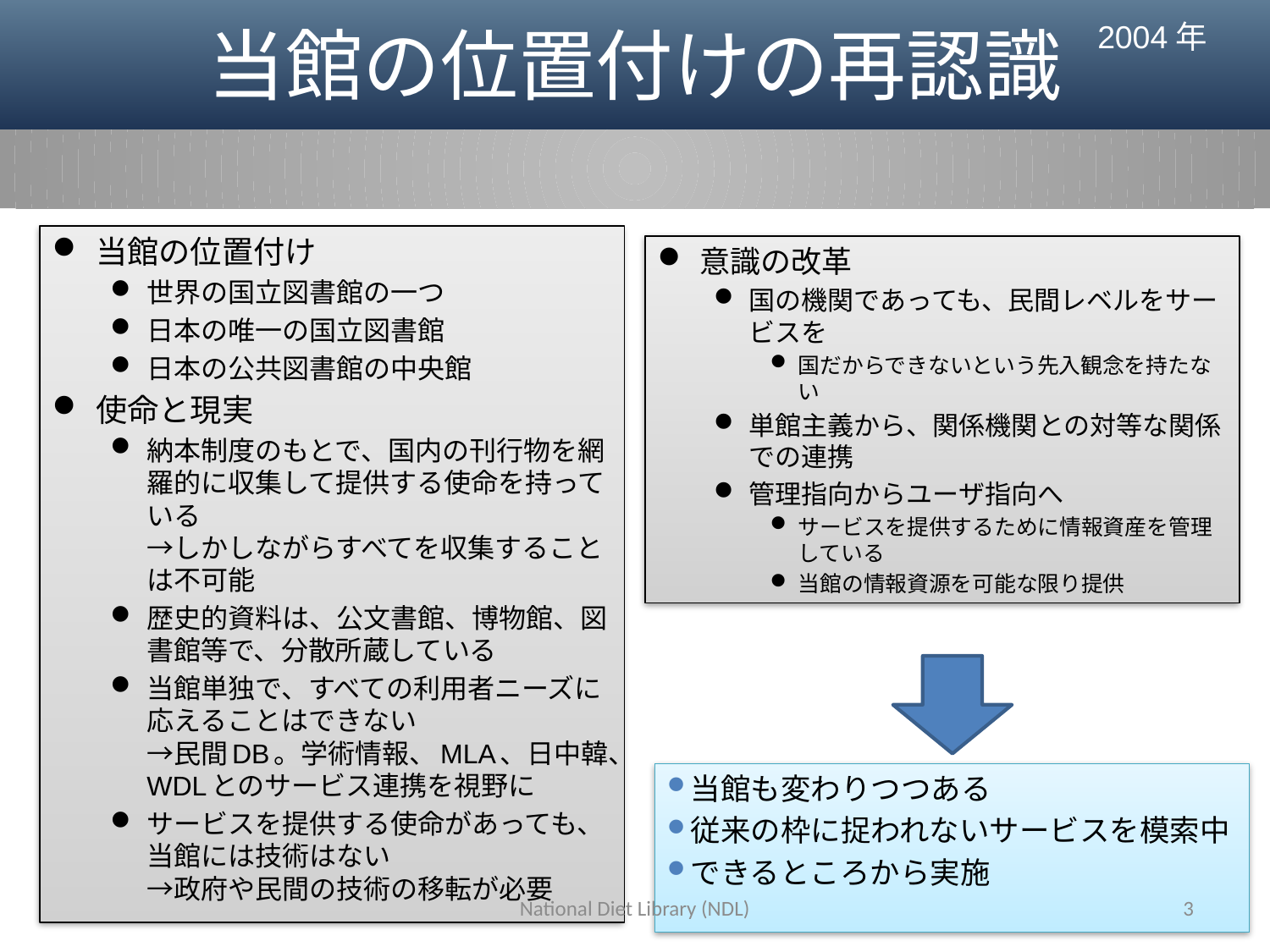

# 当館の位置付けの再認識
2004年
当館の位置付け
世界の国立図書館の一つ
日本の唯一の国立図書館
日本の公共図書館の中央館
使命と現実
納本制度のもとで、国内の刊行物を網羅的に収集して提供する使命を持っている
→しかしながらすべてを収集することは不可能
歴史的資料は、公文書館、博物館、図書館等で、分散所蔵している
当館単独で、すべての利用者ニーズに応えることはできない
→民間DB。学術情報、MLA、日中韓、WDLとのサービス連携を視野に
サービスを提供する使命があっても、当館には技術はない
→政府や民間の技術の移転が必要

意識の改革
国の機関であっても、民間レベルをサービスを
国だからできないという先入観念を持たない
単館主義から、関係機関との対等な関係での連携
管理指向からユーザ指向へ
サービスを提供するために情報資産を管理している
当館の情報資源を可能な限り提供

当館も変わりつつある
従来の枠に捉われないサービスを模索中
できるところから実施
National Diet Library (NDL)
3